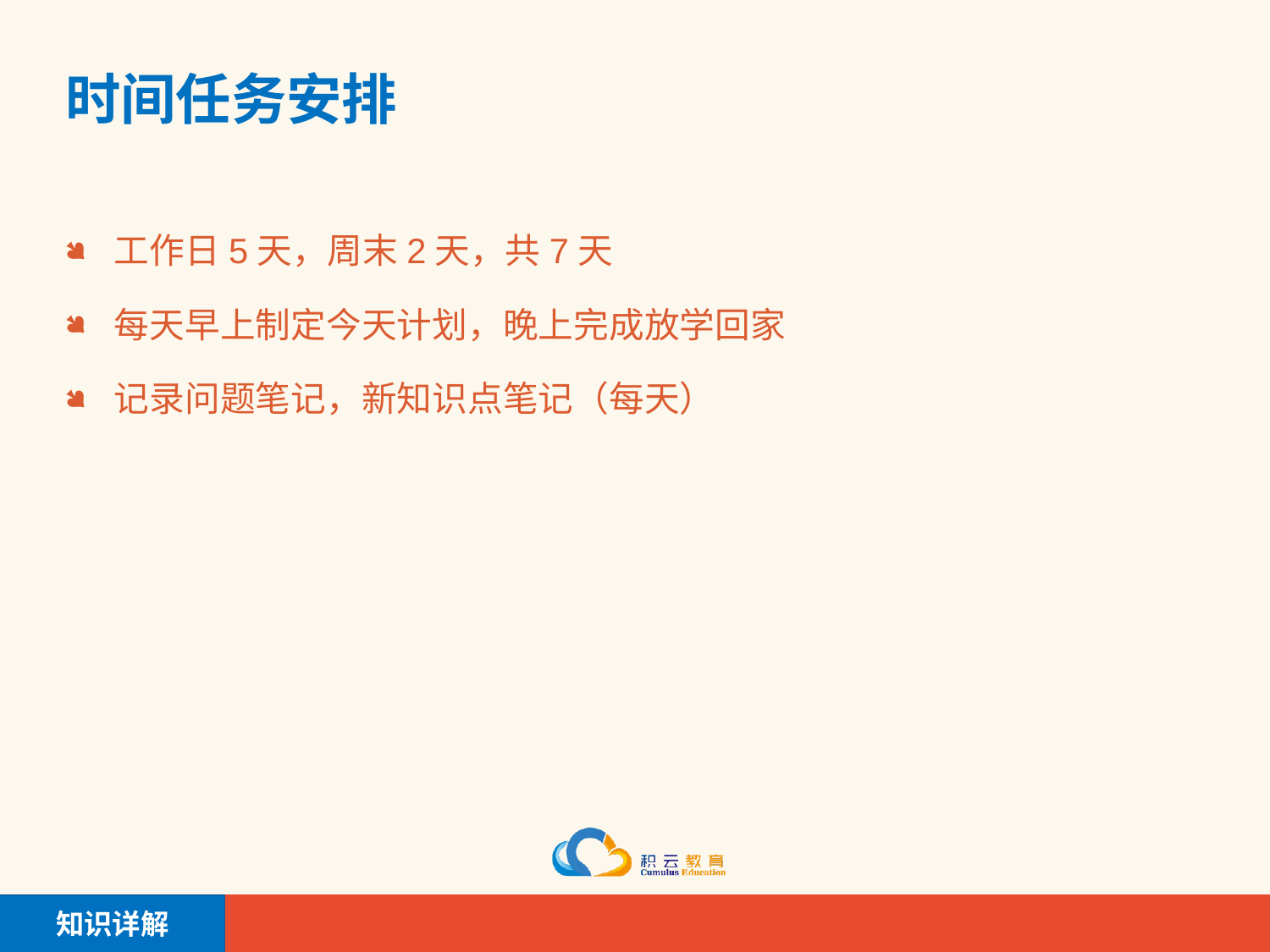

# 时间任务安排

工作日5天，周末2天，共7天
每天早上制定今天计划，晚上完成放学回家
记录问题笔记，新知识点笔记（每天）